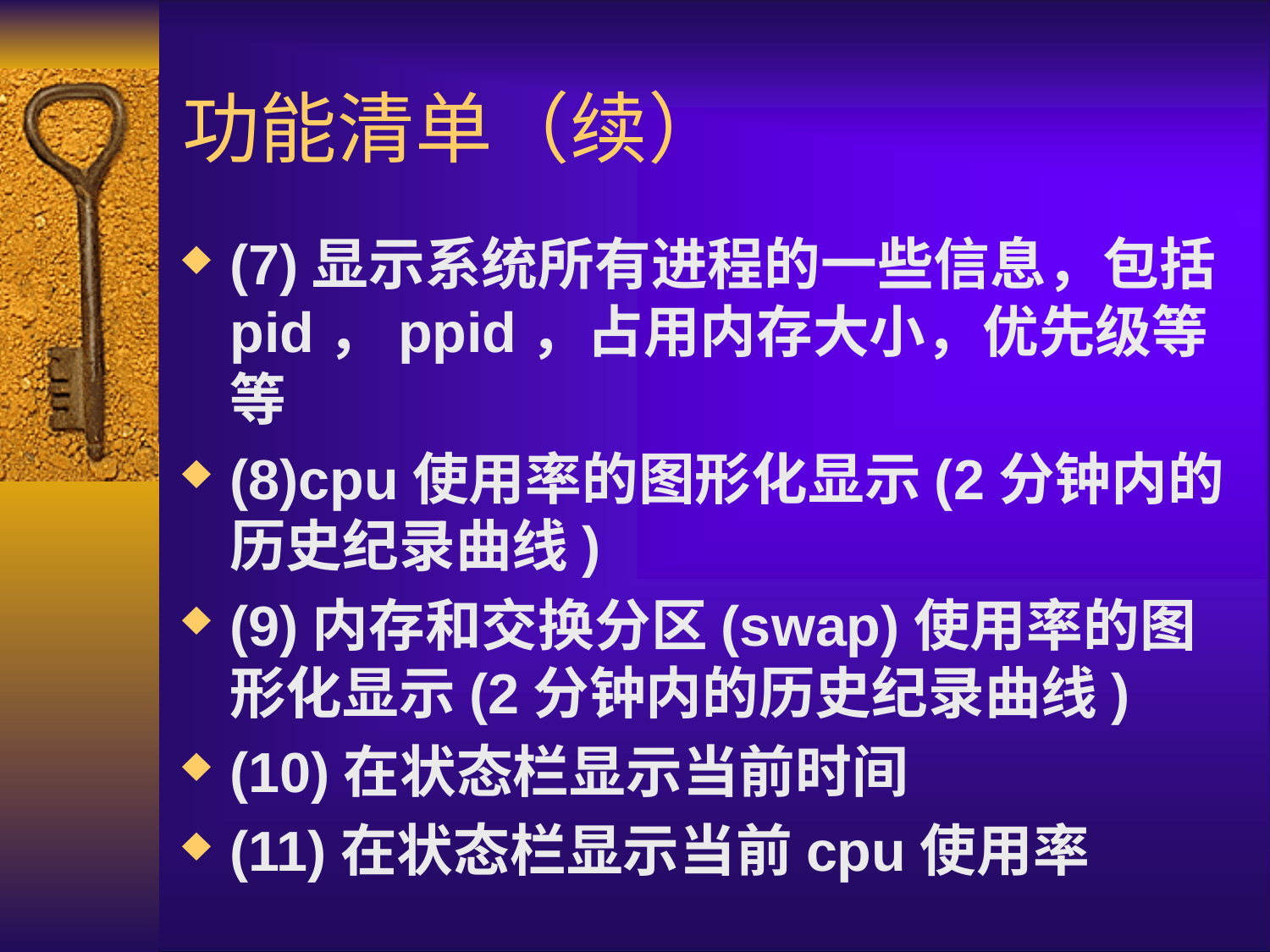

# 功能清单（续）
(7)显示系统所有进程的一些信息，包括pid，ppid，占用内存大小，优先级等等
(8)cpu使用率的图形化显示(2分钟内的历史纪录曲线)
(9)内存和交换分区(swap)使用率的图形化显示(2分钟内的历史纪录曲线)
(10)在状态栏显示当前时间
(11)在状态栏显示当前cpu使用率